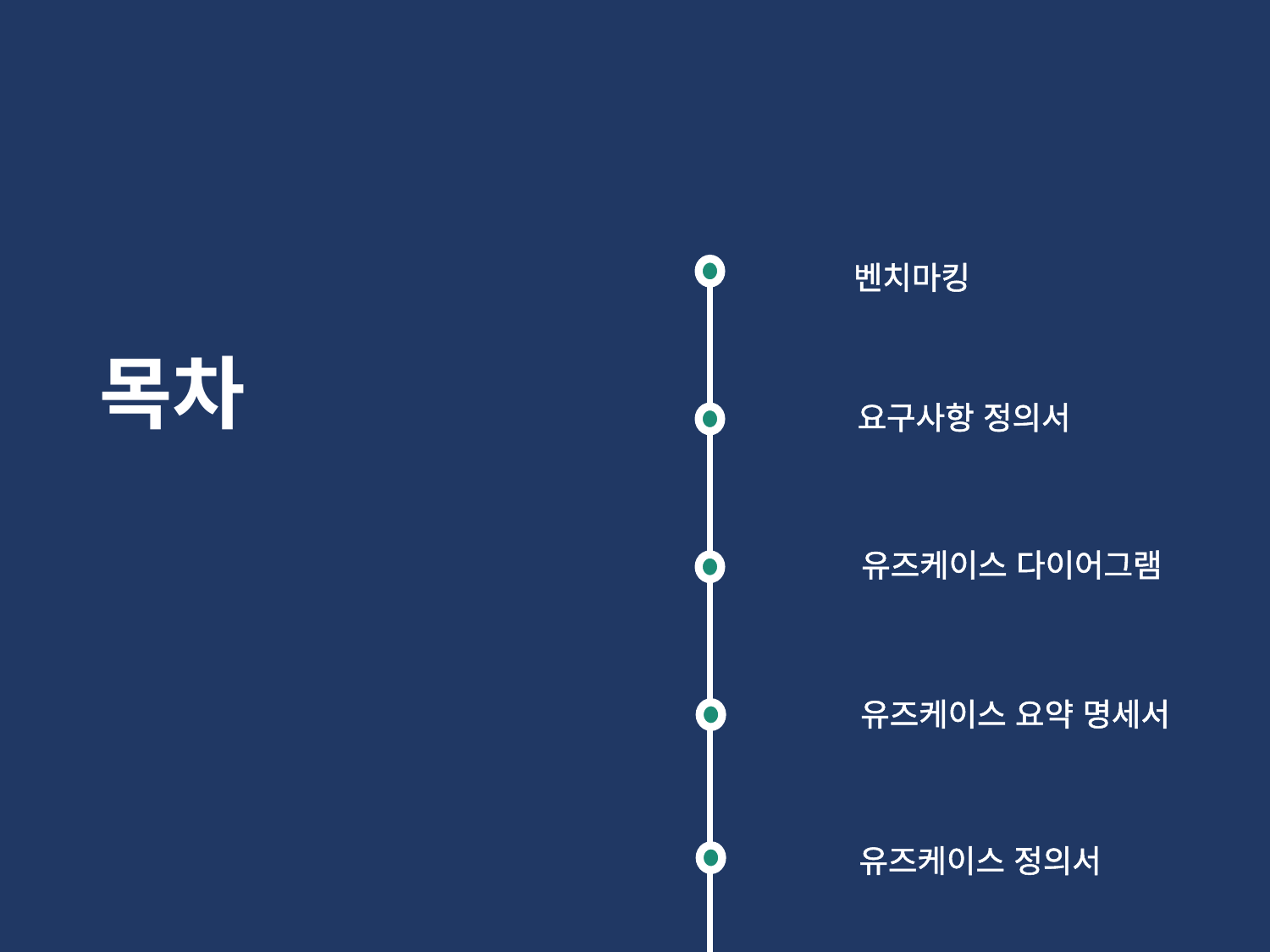

벤치마킹
# 목차
요구사항 정의서
유즈케이스 다이어그램

유즈케이스 요약 명세서
유즈케이스 정의서